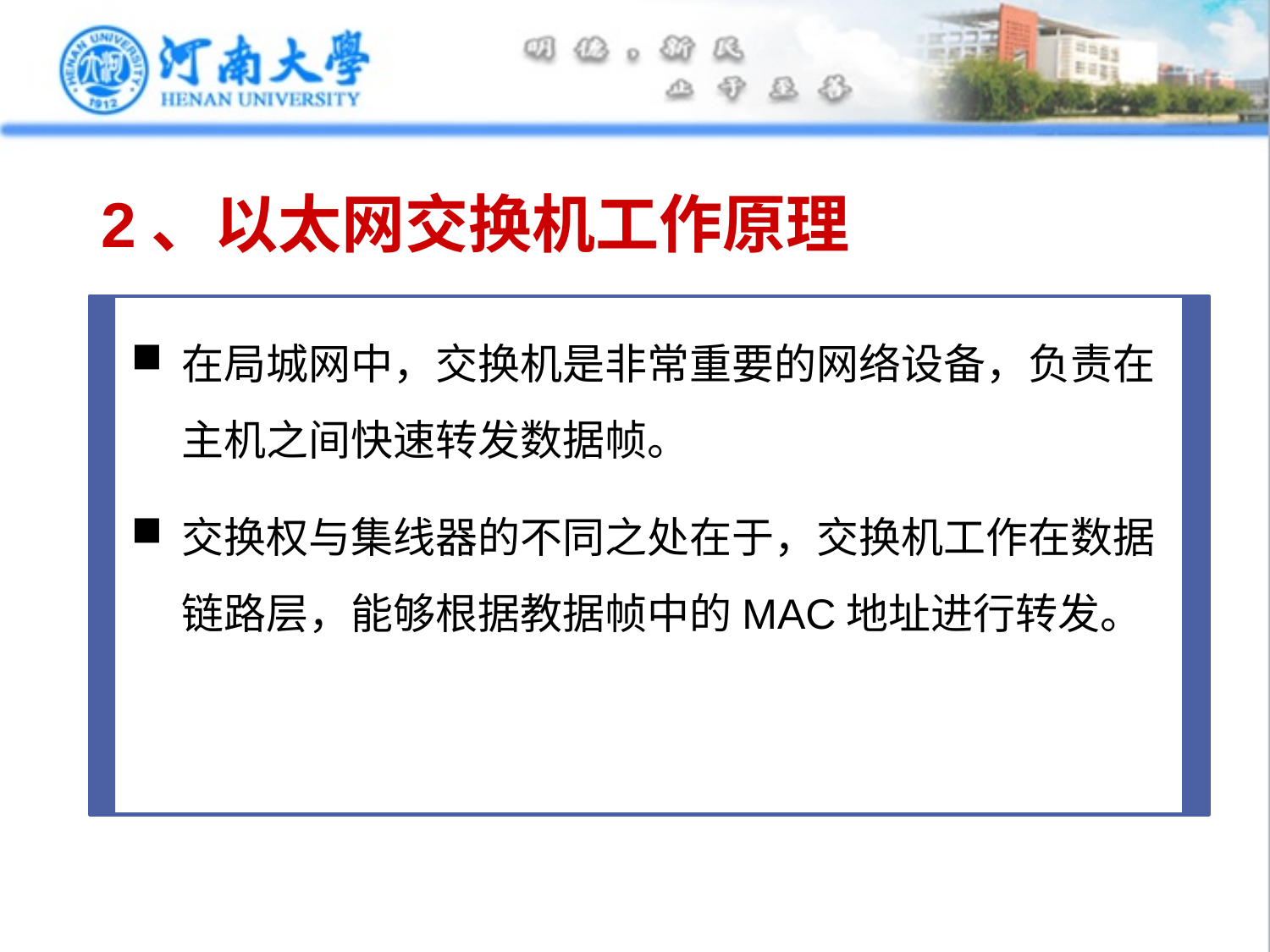

2、以太网交换机工作原理

在局城网中，交换机是非常重要的网络设备，负责在主机之间快速转发数据帧。
交换权与集线器的不同之处在于，交换机工作在数据链路层，能够根据教据帧中的MAC地址进行转发。